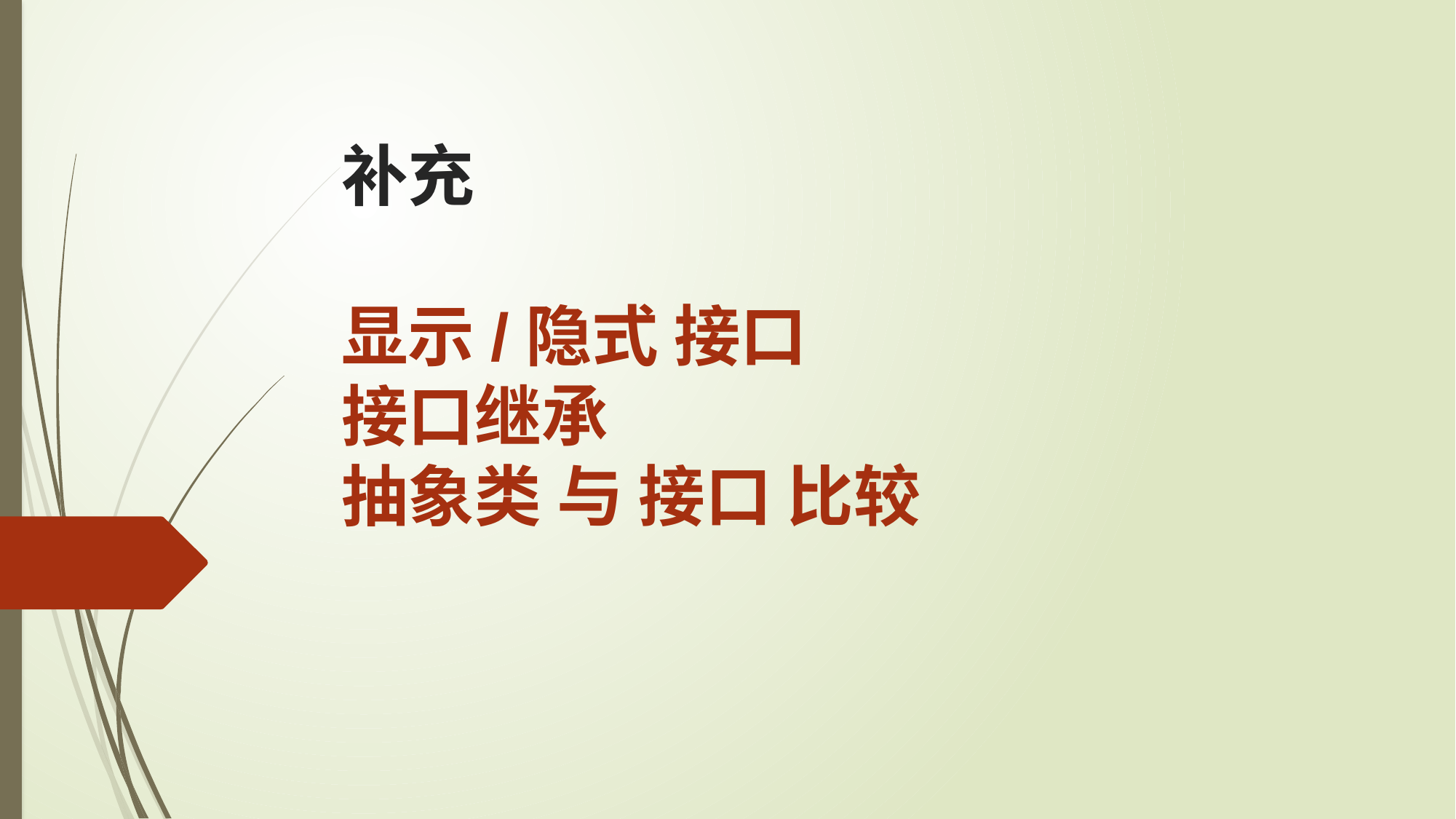

补充

显示/隐式 接口
接口继承
抽象类 与 接口 比较